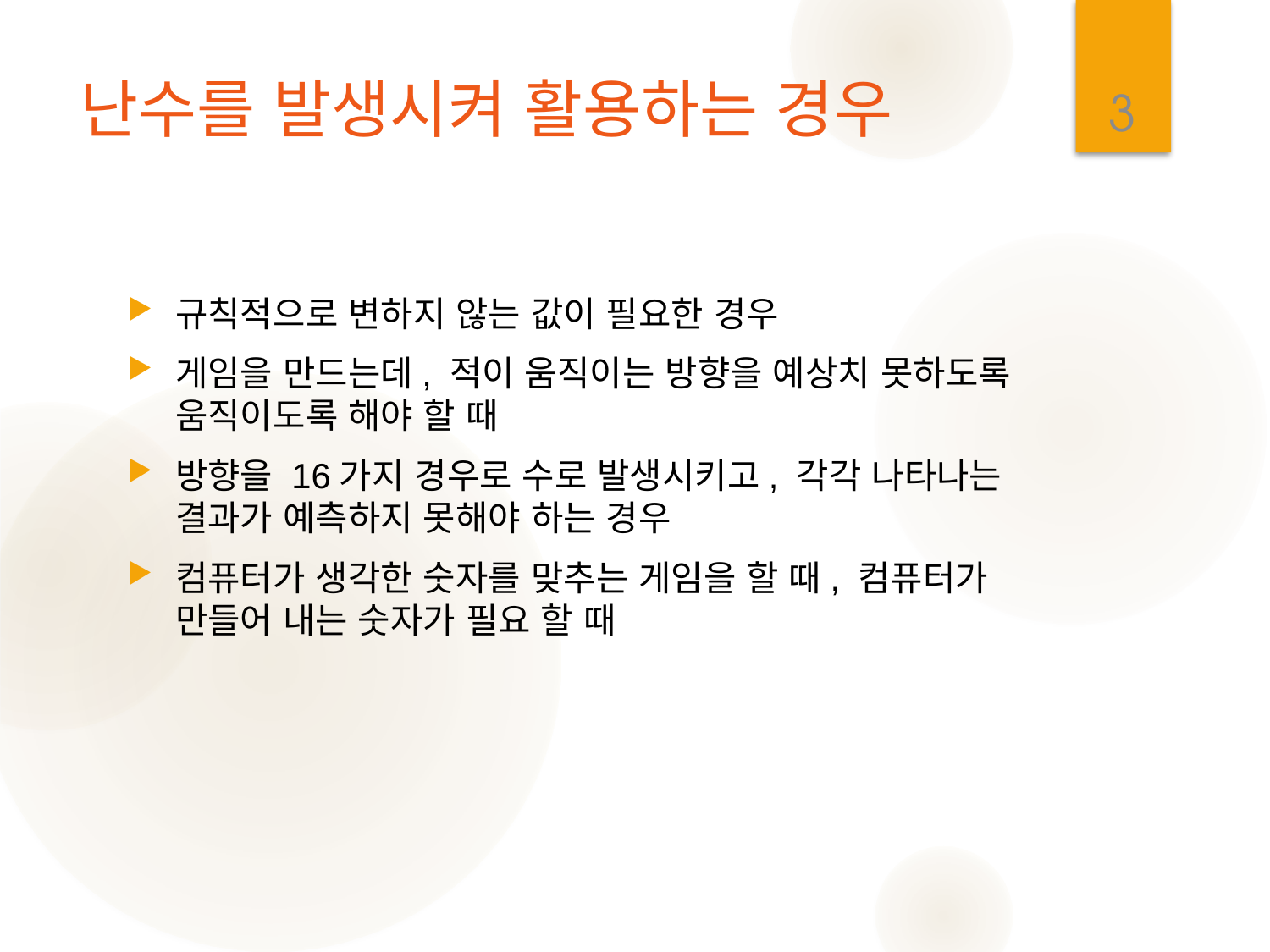

3
# 난수를 발생시켜 활용하는 경우
규칙적으로 변하지 않는 값이 필요한 경우
게임을 만드는데, 적이 움직이는 방향을 예상치 못하도록 움직이도록 해야 할 때
방향을 16가지 경우로 수로 발생시키고, 각각 나타나는 결과가 예측하지 못해야 하는 경우
컴퓨터가 생각한 숫자를 맞추는 게임을 할 때, 컴퓨터가 만들어 내는 숫자가 필요 할 때